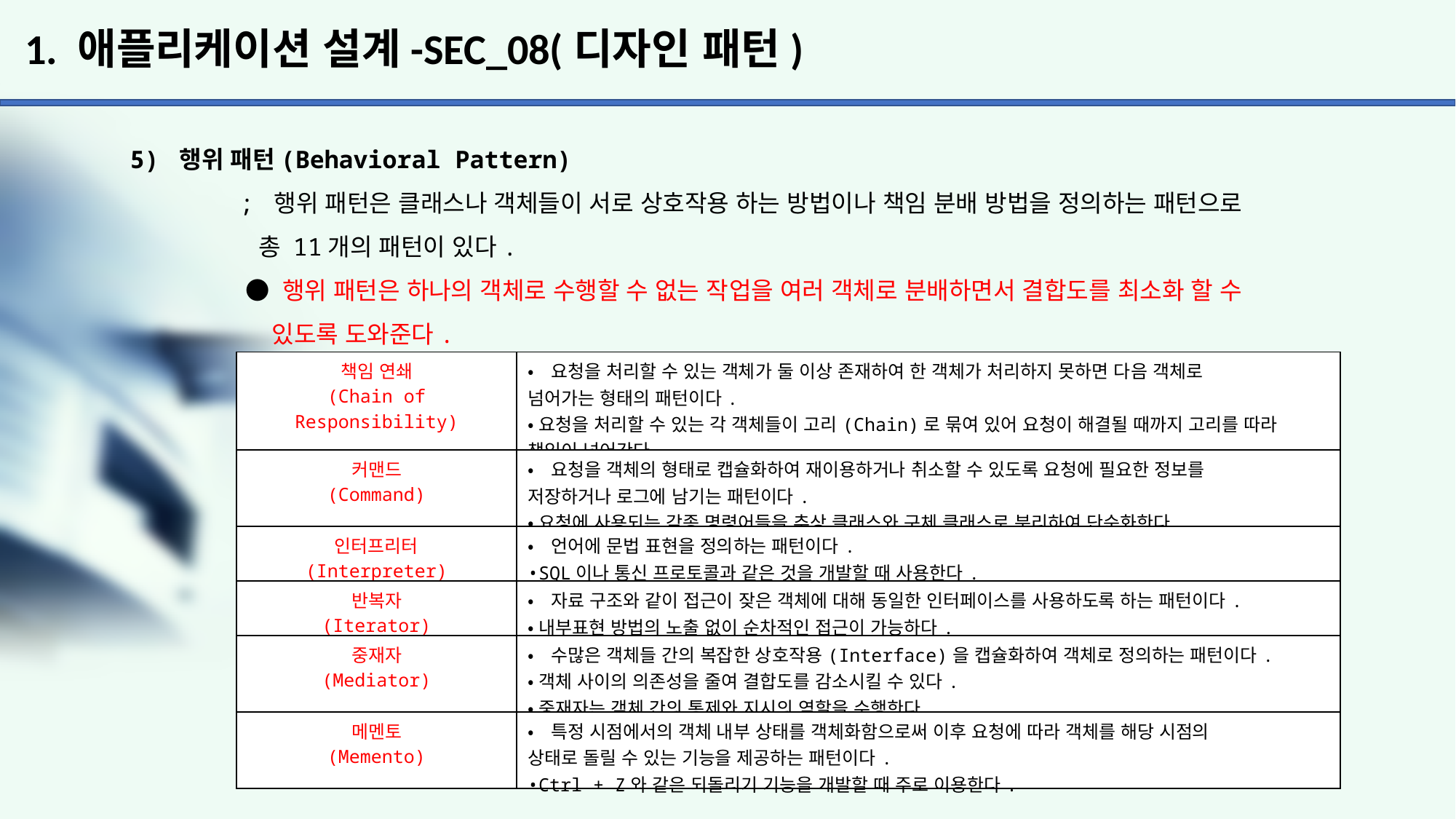

# 1. 애플리케이션 설계-SEC_08(디자인 패턴)
5) 행위 패턴(Behavioral Pattern)
	; 행위 패턴은 클래스나 객체들이 서로 상호작용 하는 방법이나 책임 분배 방법을 정의하는 패턴으로
	  총 11개의 패턴이 있다.
	 ● 행위 패턴은 하나의 객체로 수행할 수 없는 작업을 여러 객체로 분배하면서 결합도를 최소화 할 수
	    있도록 도와준다.
| 책임 연쇄 (Chain of Responsibility) | •요청을 처리할 수 있는 객체가 둘 이상 존재하여 한 객체가 처리하지 못하면 다음 객체로 넘어가는 형태의 패턴이다. •요청을 처리할 수 있는 각 객체들이 고리(Chain)로 묶여 있어 요청이 해결될 때까지 고리를 따라 책임이 넘어간다. |
| --- | --- |
| 커맨드 (Command) | •요청을 객체의 형태로 캡슐화하여 재이용하거나 취소할 수 있도록 요청에 필요한 정보를 저장하거나 로그에 남기는 패턴이다. •요청에 사용되는 각종 명령어들을 추상 클래스와 구체 클래스로 분리하여 단순화한다. |
| 인터프리터 (Interpreter) | •언어에 문법 표현을 정의하는 패턴이다. •SQL이나 통신 프로토콜과 같은 것을 개발할 때 사용한다. |
| 반복자 (Iterator) | •자료 구조와 같이 접근이 잦은 객체에 대해 동일한 인터페이스를 사용하도록 하는 패턴이다. •내부표현 방법의 노출 없이 순차적인 접근이 가능하다. |
| 중재자 (Mediator) | •수많은 객체들 간의 복잡한 상호작용(Interface)을 캡슐화하여 객체로 정의하는 패턴이다. •객체 사이의 의존성을 줄여 결합도를 감소시킬 수 있다. •중재자는 객체 간의 통제와 지시의 역할을 수행한다. |
| 메멘토 (Memento) | •특정 시점에서의 객체 내부 상태를 객체화함으로써 이후 요청에 따라 객체를 해당 시점의 상태로 돌릴 수 있는 기능을 제공하는 패턴이다. •Ctrl + Z와 같은 되돌리기 기능을 개발할 때 주로 이용한다. |